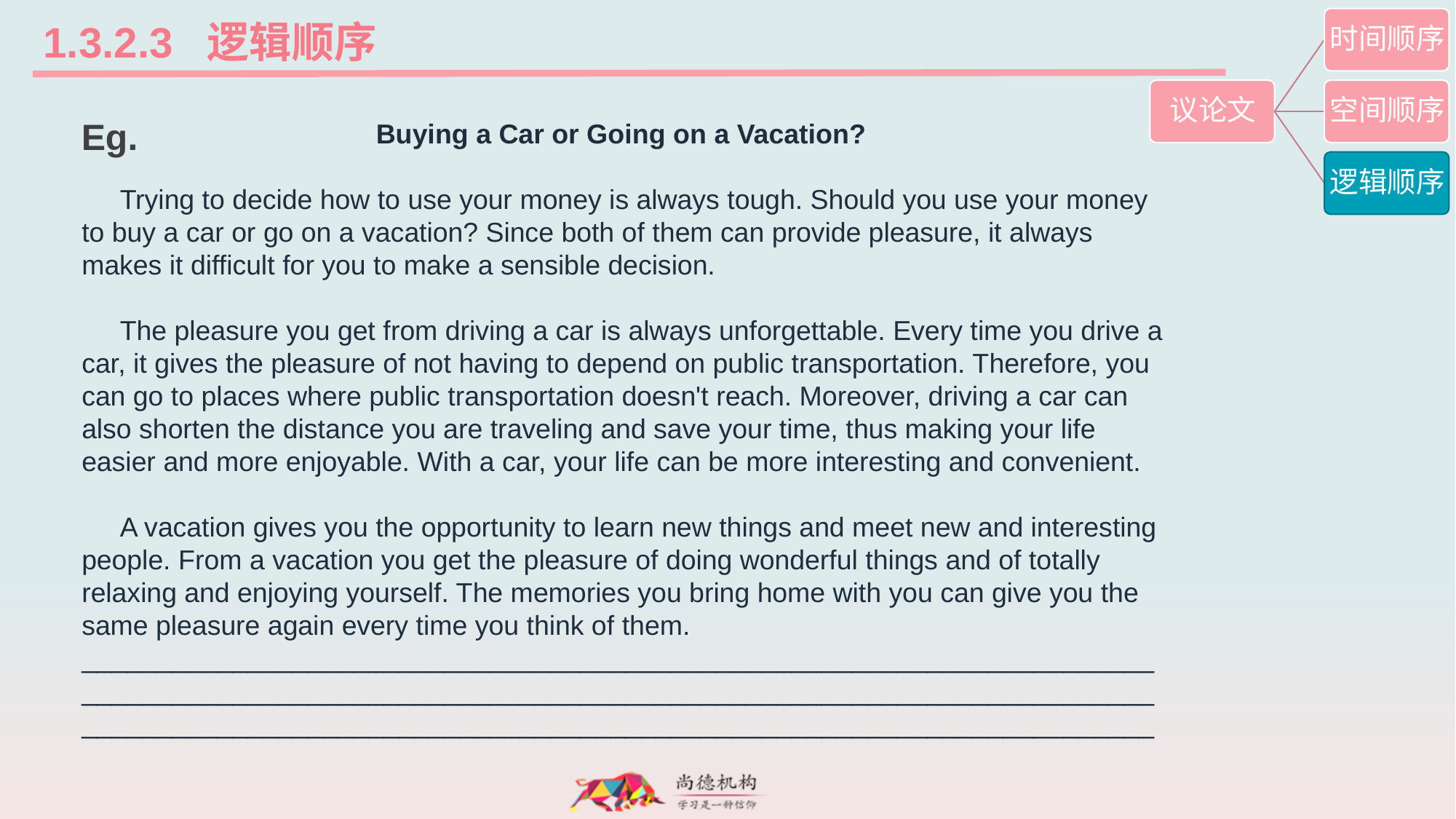

议论文

时间顺序

空间顺序

逻辑顺序
1.3.2.3  逻辑顺序
Eg.

Buying a Car or Going on a Vacation?

     Trying to decide how to use your money is always tough. Should you use your money to buy a car or go on a vacation? Since both of them can provide pleasure, it always makes it difficult for you to make a sensible decision.
     The pleasure you get from driving a car is always unforgettable. Every time you drive a car, it gives the pleasure of not having to depend on public transportation. Therefore, you can go to places where public transportation doesn't reach. Moreover, driving a car can also shorten the distance you are traveling and save your time, thus making your life easier and more enjoyable. With a car, your life can be more interesting and convenient.
     A vacation gives you the opportunity to learn new things and meet new and interesting people. From a vacation you get the pleasure of doing wonderful things and of totally relaxing and enjoying yourself. The memories you bring home with you can give you the same pleasure again every time you think of them.
_____________________________________________________________________________________________________________________________________________________________________________________________________________________